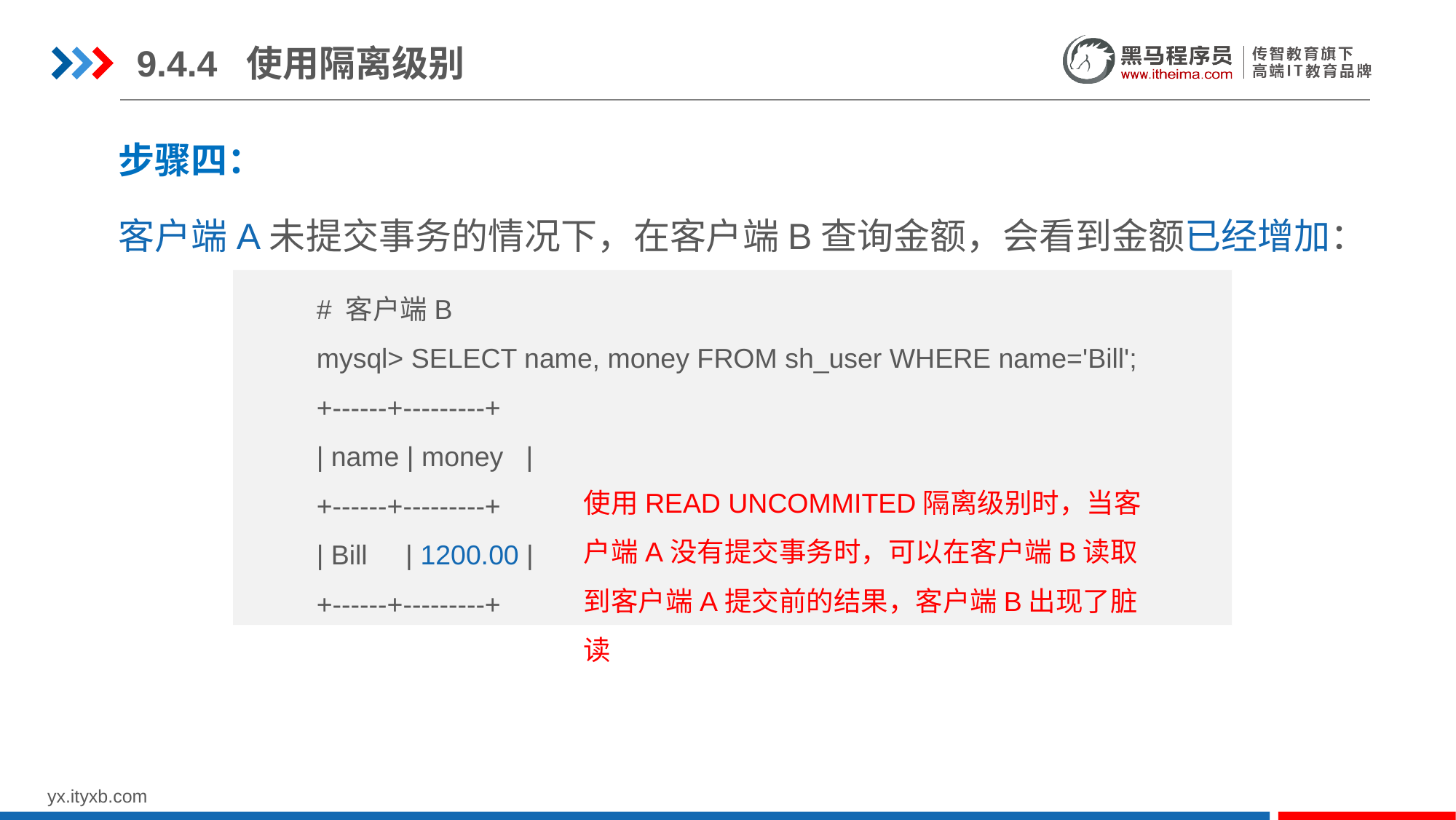

9.4.4  使用隔离级别
步骤四：
客户端A未提交事务的情况下，在客户端B查询金额，会看到金额已经增加：
# 客户端B
mysql> SELECT name, money FROM sh_user WHERE name='Bill';
+------+---------+
| name | money   |
+------+---------+
| Bill     | 1200.00 |
+------+---------+
使用READ UNCOMMITED隔离级别时，当客户端A没有提交事务时，可以在客户端B读取到客户端A提交前的结果，客户端B出现了脏读